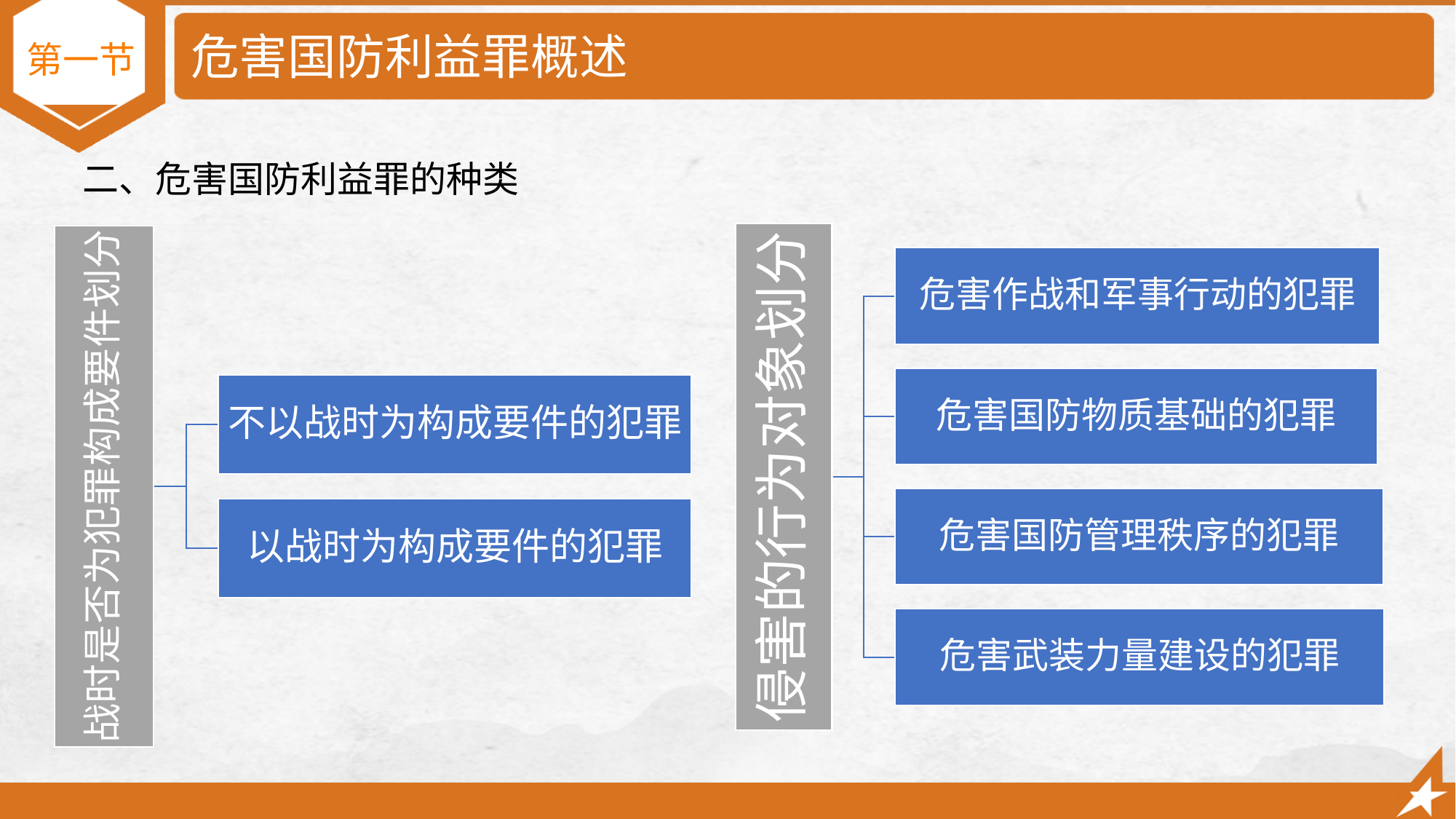

# 危害国防利益罪概述
第一节
二、危害国防利益罪的种类

侵害的行为对象划分
危害作战和军事行动的犯罪
危害国防物质基础的犯罪
危害国防管理秩序的犯罪
危害武装力量建设的犯罪

战时是否为犯罪构成要件划分
不以战时为构成要件的犯罪
以战时为构成要件的犯罪